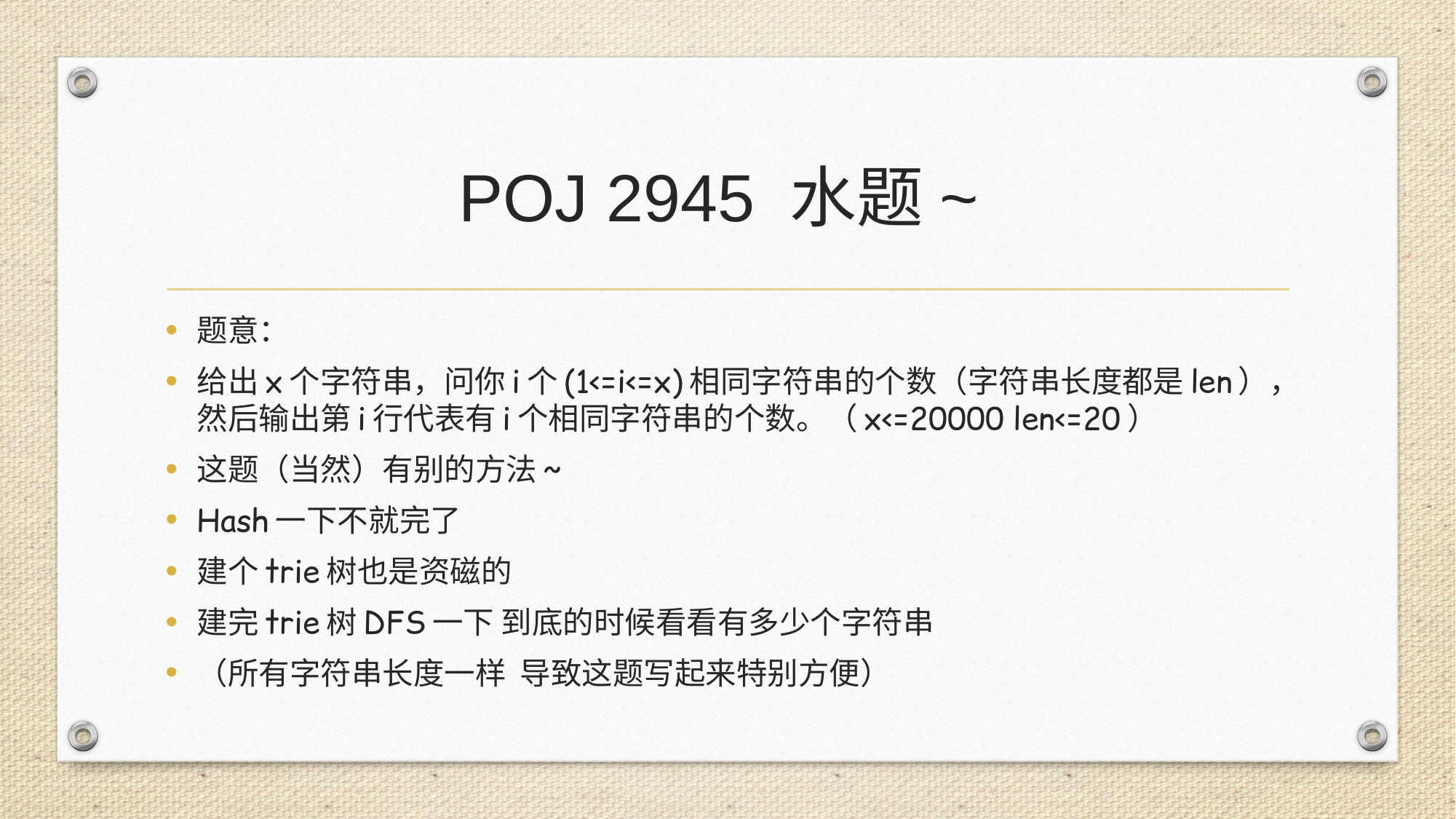

# POJ 2945 水题~
题意：
给出x个字符串，问你i个(1<=i<=x)相同字符串的个数（字符串长度都是len），然后输出第i行代表有i个相同字符串的个数。（x<=20000 len<=20）
这题（当然）有别的方法~
Hash一下不就完了
建个trie树也是资磁的
建完trie树DFS一下 到底的时候看看有多少个字符串
（所有字符串长度一样  导致这题写起来特别方便）